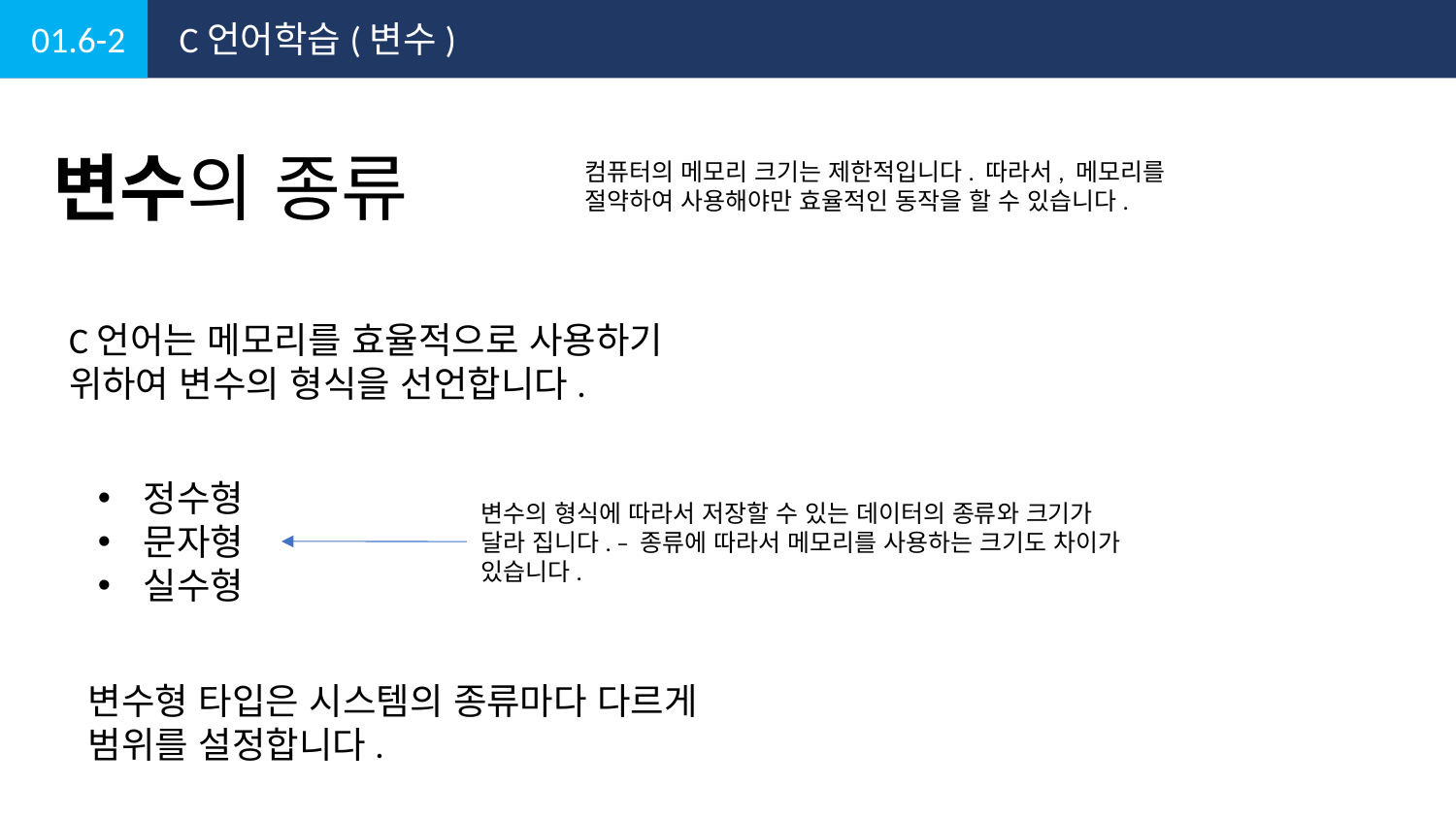

01.6-2
C언어학습(변수)
변수의 종류
컴퓨터의 메모리 크기는 제한적입니다. 따라서, 메모리를 절약하여 사용해야만 효율적인 동작을 할 수 있습니다.
C언어는 메모리를 효율적으로 사용하기 위하여 변수의 형식을 선언합니다.
정수형
문자형
실수형
변수의 형식에 따라서 저장할 수 있는 데이터의 종류와 크기가 달라 집니다. – 종류에 따라서 메모리를 사용하는 크기도 차이가 있습니다.
변수형 타입은 시스템의 종류마다 다르게 범위를 설정합니다.